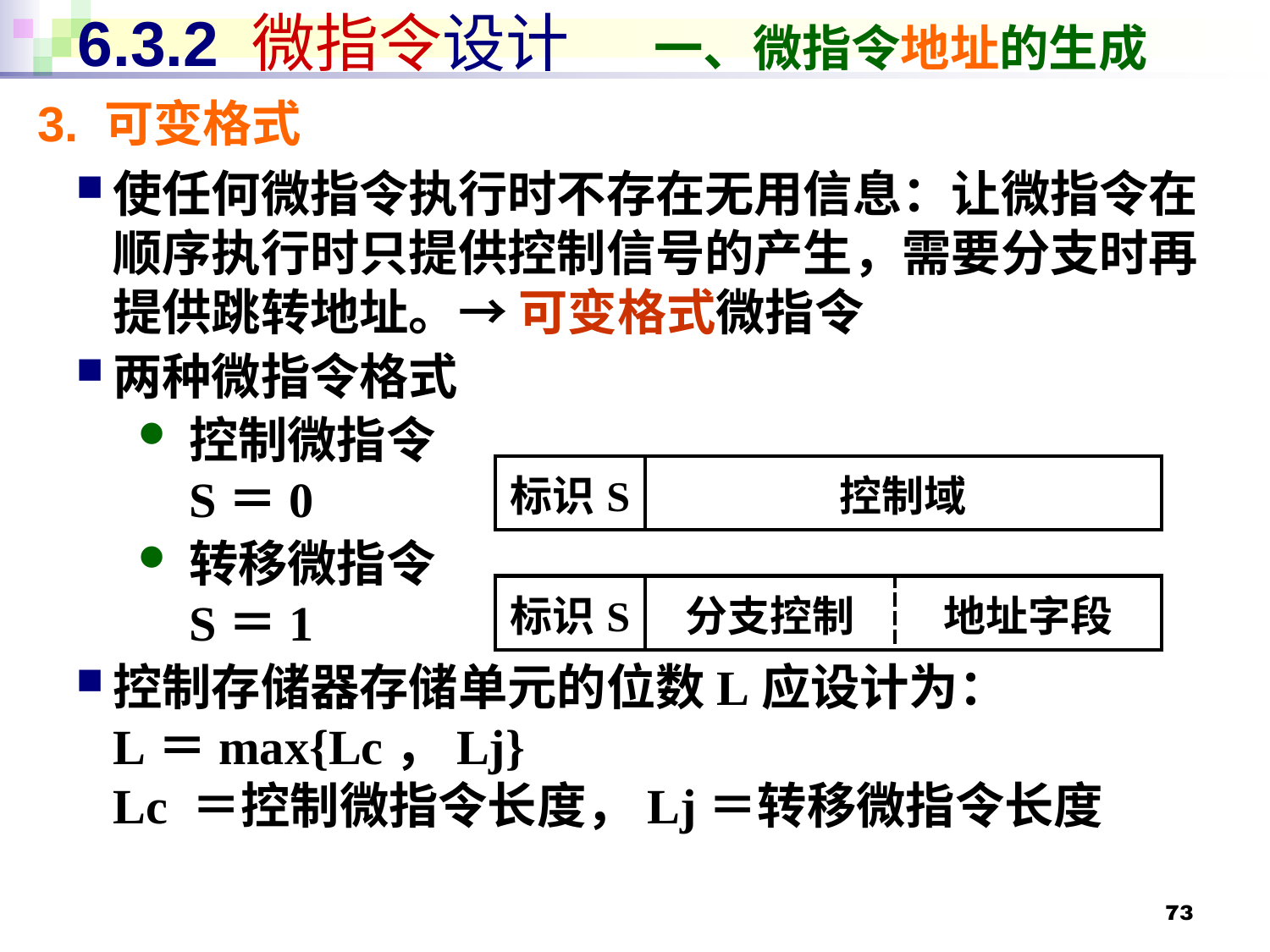

# 6.3.2 微指令设计      一、微指令地址的生成
3. 可变格式
使任何微指令执行时不存在无用信息：让微指令在顺序执行时只提供控制信号的产生，需要分支时再提供跳转地址。→ 可变格式微指令
两种微指令格式
控制微指令
S＝0
转移微指令
S＝1
控制存储器存储单元的位数L应设计为：
L＝max{Lc，Lj}
Lc ＝控制微指令长度，Lj＝转移微指令长度
| 标识S | 控制域 |
| --- | --- |
| 标识S | 分支控制 | 地址字段 |
| --- | --- | --- |
73